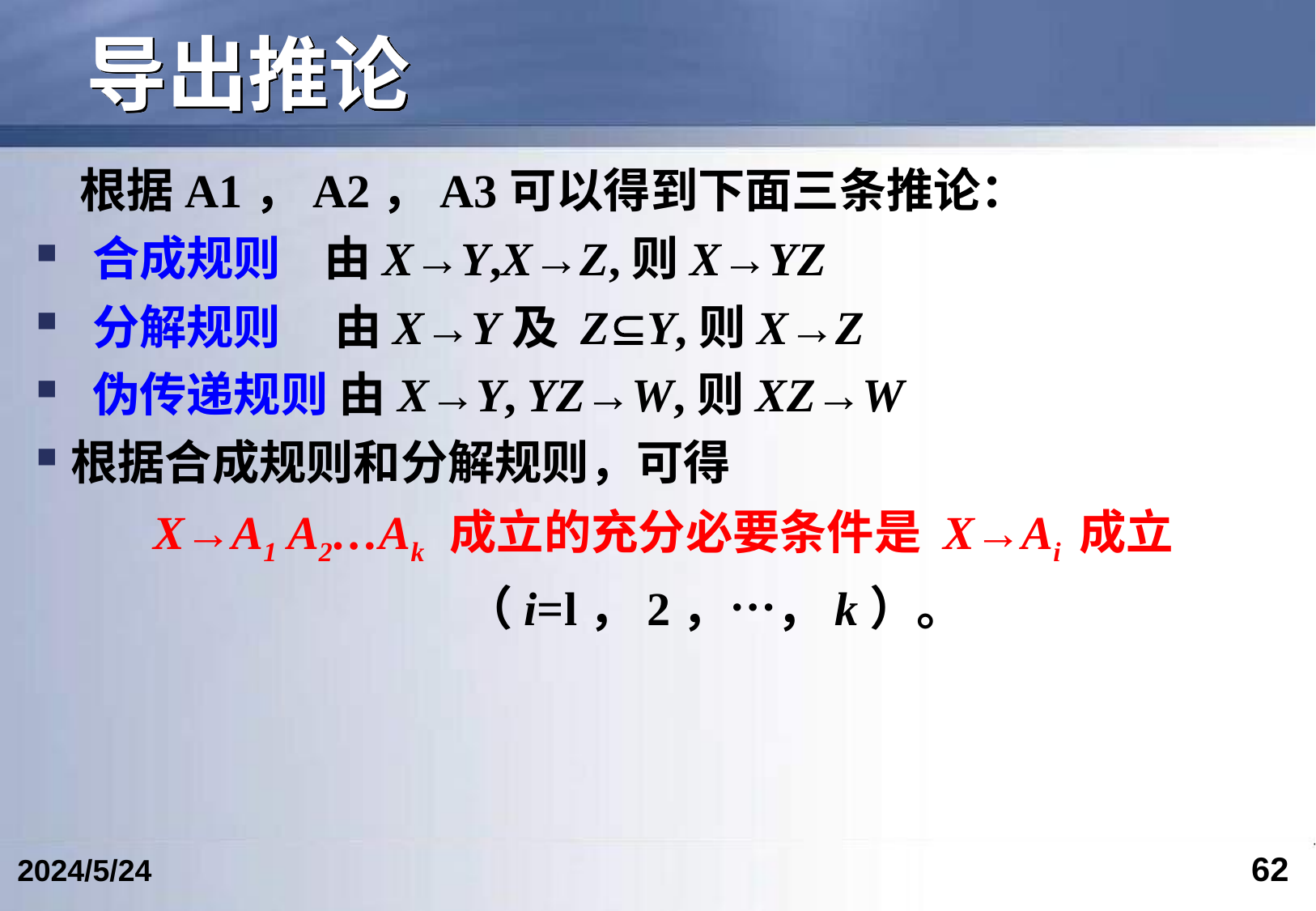

# 导出推论
   根据A1，A2，A3可以得到下面三条推论：
 合成规则    由X→Y,X→Z,则X→YZ
 分解规则     由X→Y及 Z⊆Y,则X→Z
 伪传递规则 由X→Y, YZ→W,则XZ→W
根据合成规则和分解规则，可得
          X→A1 A2…Ak  成立的充分必要条件是 X→Ai 成立
                                       （i=l，2，…，k）。
62
2024/5/24